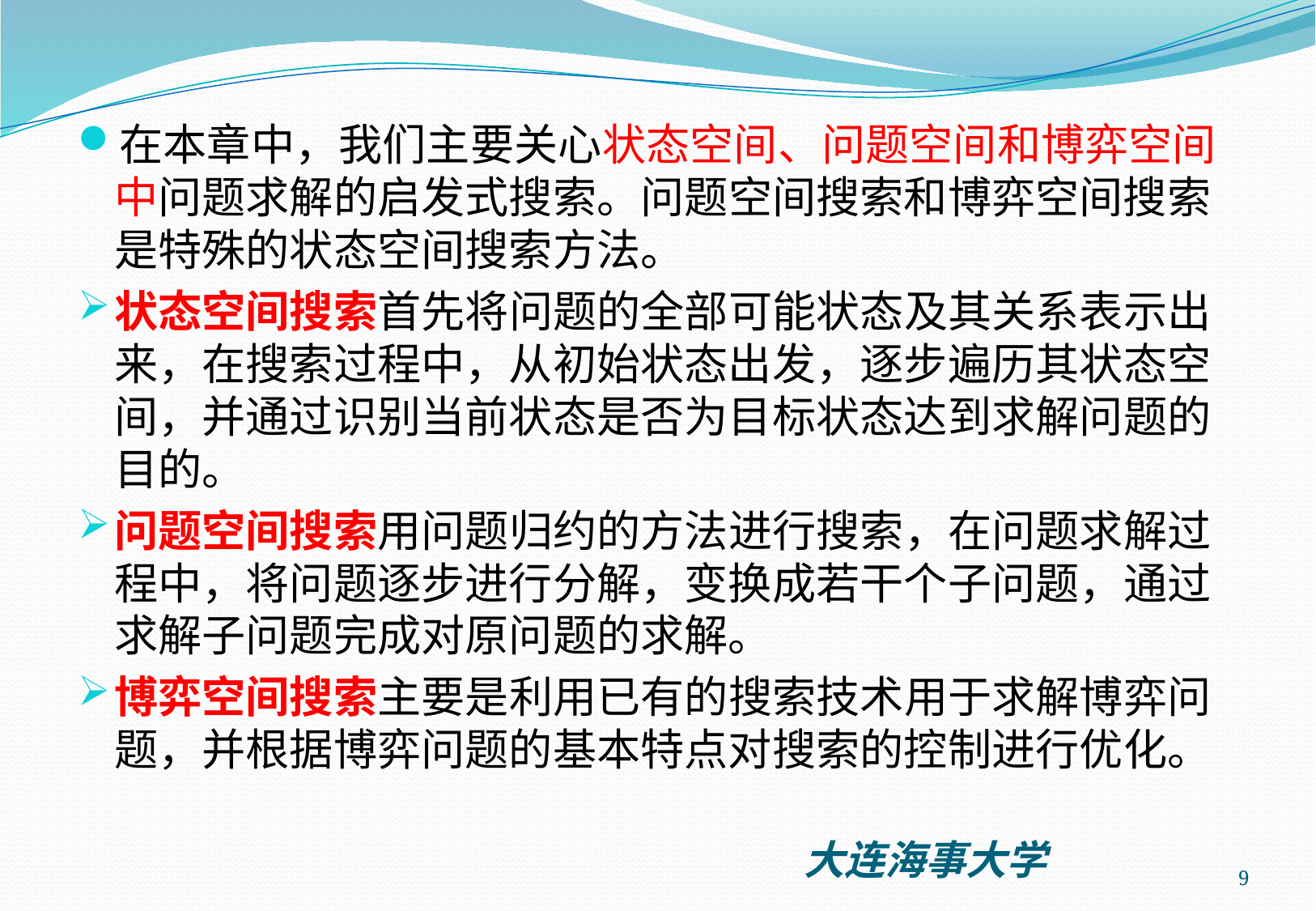

在本章中，我们主要关心状态空间、问题空间和博弈空间中问题求解的启发式搜索。问题空间搜索和博弈空间搜索是特殊的状态空间搜索方法。
状态空间搜索首先将问题的全部可能状态及其关系表示出来，在搜索过程中，从初始状态出发，逐步遍历其状态空间，并通过识别当前状态是否为目标状态达到求解问题的目的。
问题空间搜索用问题归约的方法进行搜索，在问题求解过程中，将问题逐步进行分解，变换成若干个子问题，通过求解子问题完成对原问题的求解。
博弈空间搜索主要是利用已有的搜索技术用于求解博弈问题，并根据博弈问题的基本特点对搜索的控制进行优化。
9